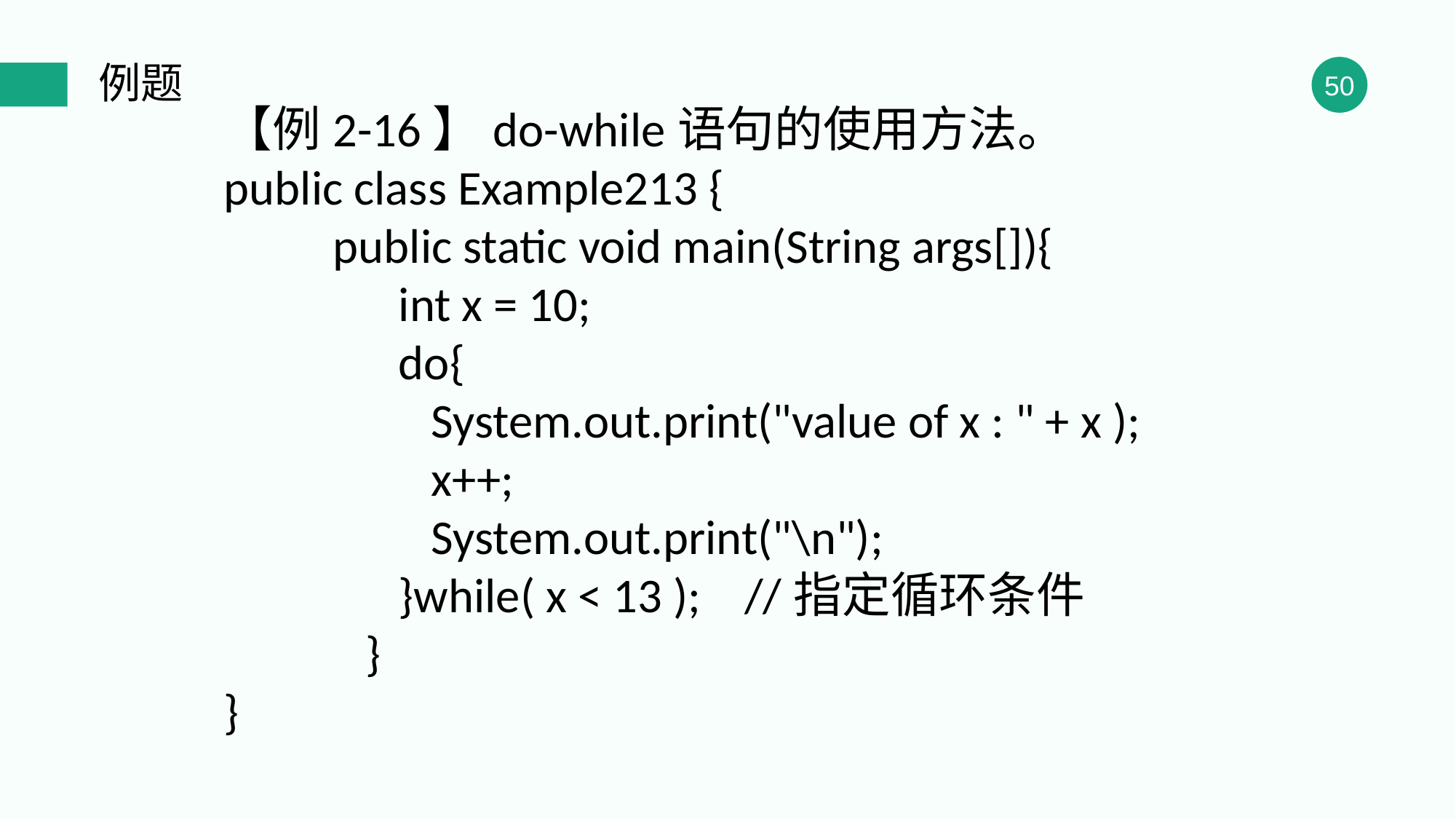

例题
【例2-16】do-while语句的使用方法。
public class Example213 {
	public static void main(String args[]){
	      int x = 10;
	      do{
	         System.out.print("value of x : " + x );
	         x++;
	         System.out.print("\n");
	      }while( x < 13 );    //指定循环条件
	   }
}